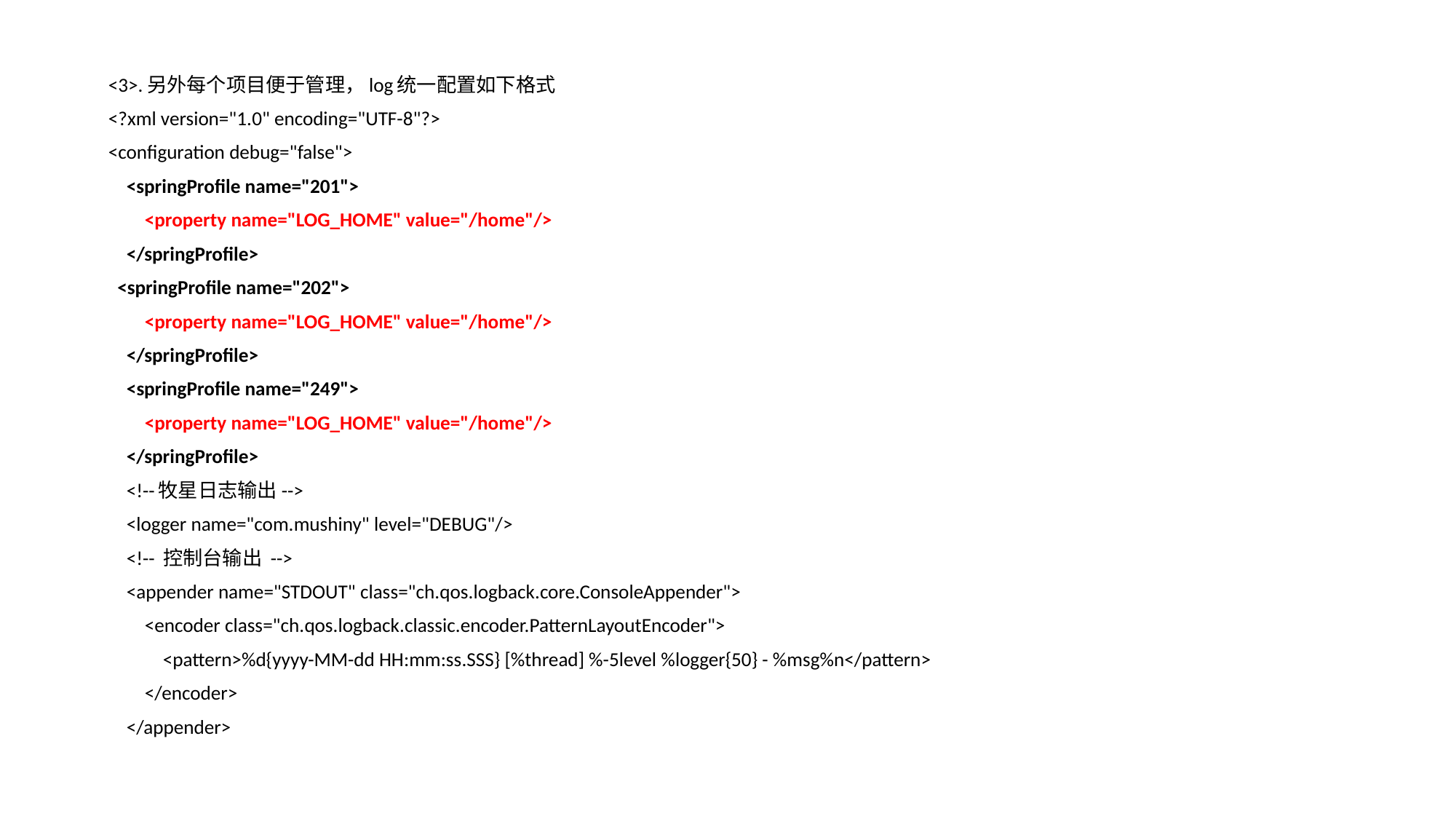

<3>.另外每个项目便于管理，log统一配置如下格式
<?xml version="1.0" encoding="UTF-8"?>
<configuration debug="false">
    <springProfile name="201">
        <property name="LOG_HOME" value="/home"/>
    </springProfile>
  <springProfile name="202">
        <property name="LOG_HOME" value="/home"/>
    </springProfile>
    <springProfile name="249">
        <property name="LOG_HOME" value="/home"/>
    </springProfile>
    <!--牧星日志输出-->
    <logger name="com.mushiny" level="DEBUG"/>
    <!-- 控制台输出 -->
    <appender name="STDOUT" class="ch.qos.logback.core.ConsoleAppender">
        <encoder class="ch.qos.logback.classic.encoder.PatternLayoutEncoder">
            <pattern>%d{yyyy-MM-dd HH:mm:ss.SSS} [%thread] %-5level %logger{50} - %msg%n</pattern>
        </encoder>
    </appender>